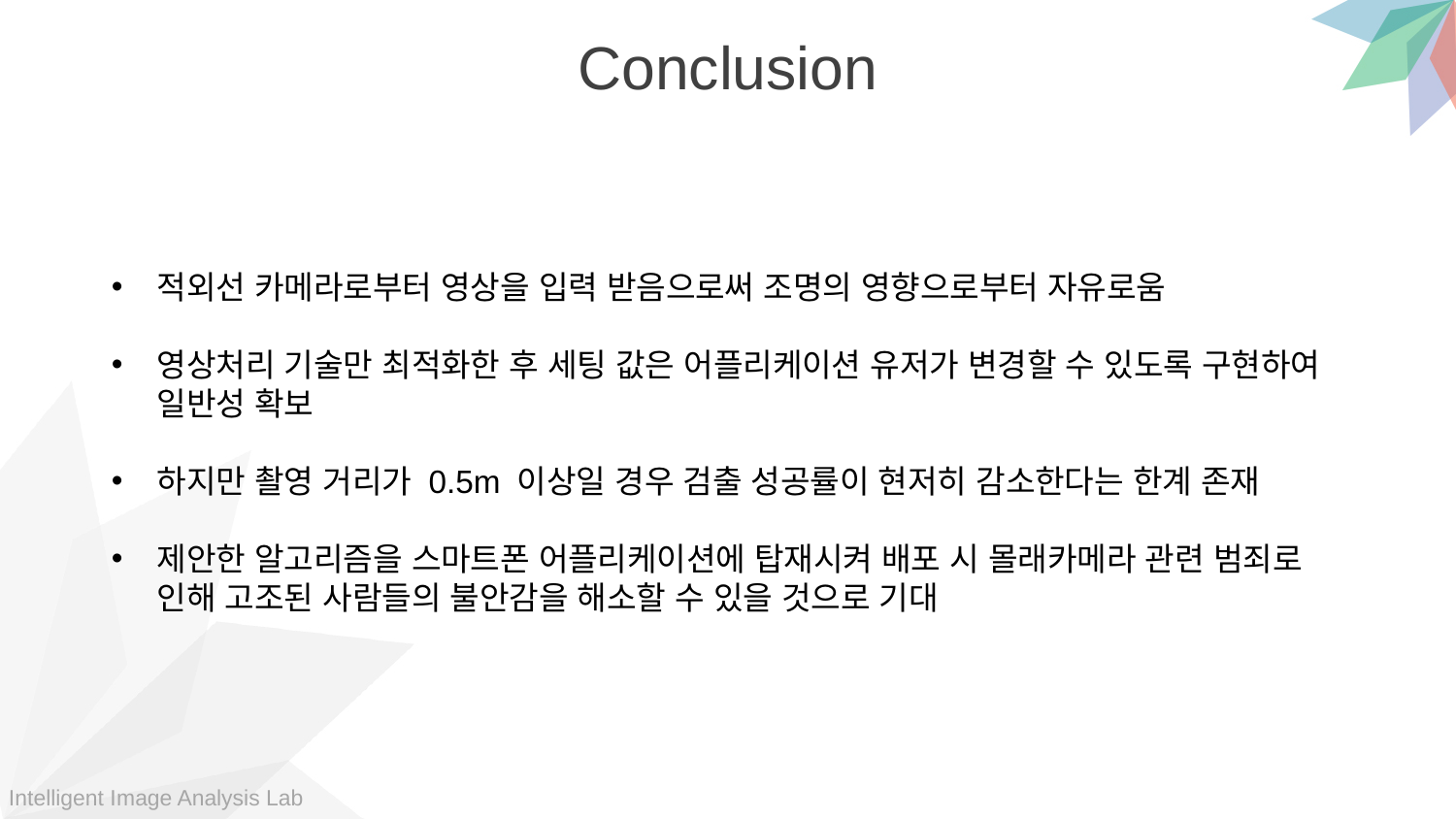

Conclusion
적외선 카메라로부터 영상을 입력 받음으로써 조명의 영향으로부터 자유로움

영상처리 기술만 최적화한 후 세팅 값은 어플리케이션 유저가 변경할 수 있도록 구현하여 일반성 확보

하지만 촬영 거리가 0.5m 이상일 경우 검출 성공률이 현저히 감소한다는 한계 존재

제안한 알고리즘을 스마트폰 어플리케이션에 탑재시켜 배포 시 몰래카메라 관련 범죄로 인해 고조된 사람들의 불안감을 해소할 수 있을 것으로 기대